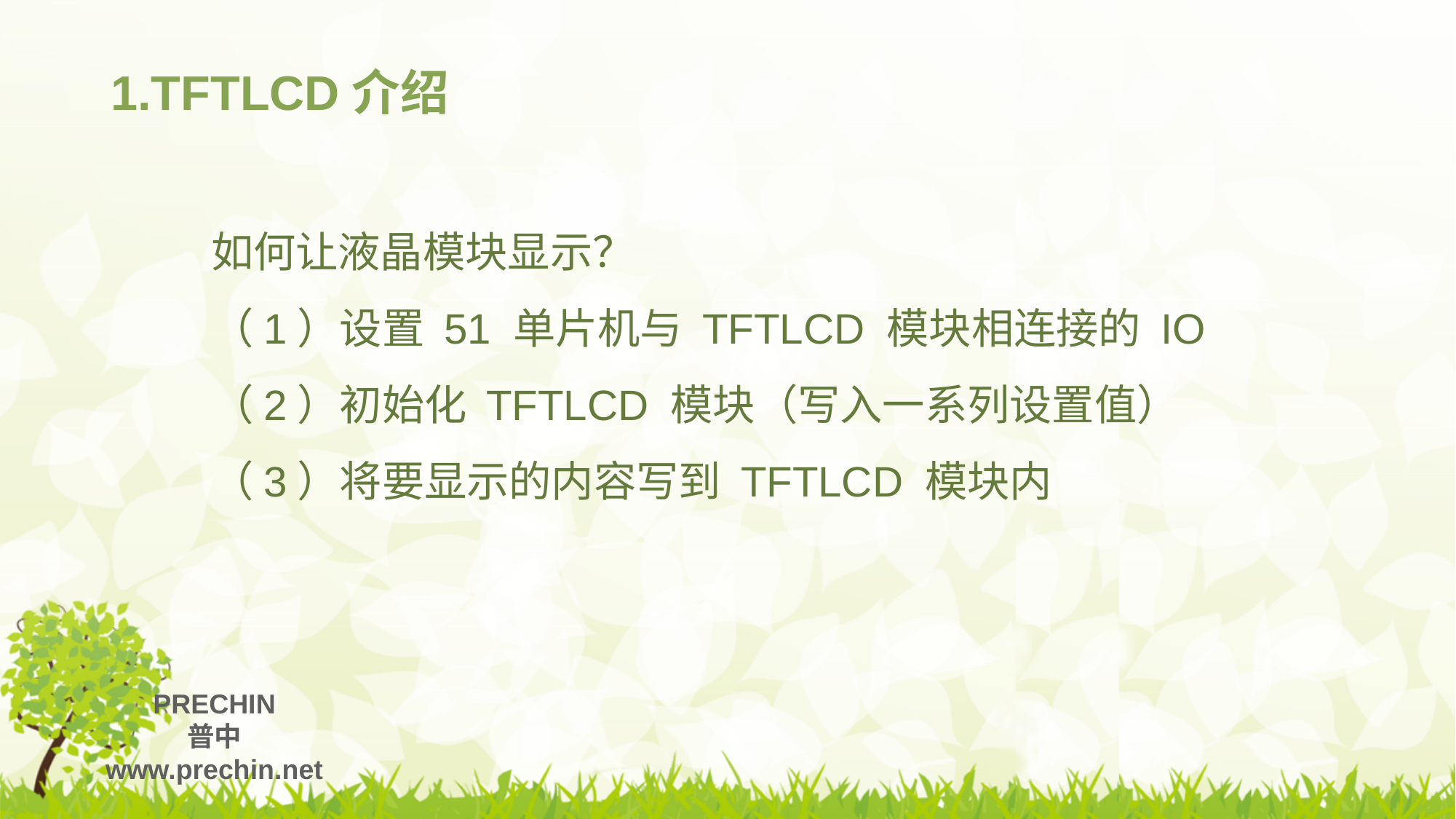

# 1.TFTLCD介绍

如何让液晶模块显示？
（1）设置 51 单片机与 TFTLCD 模块相连接的 IO
（2）初始化 TFTLCD 模块（写入一系列设置值）
（3）将要显示的内容写到 TFTLCD 模块内